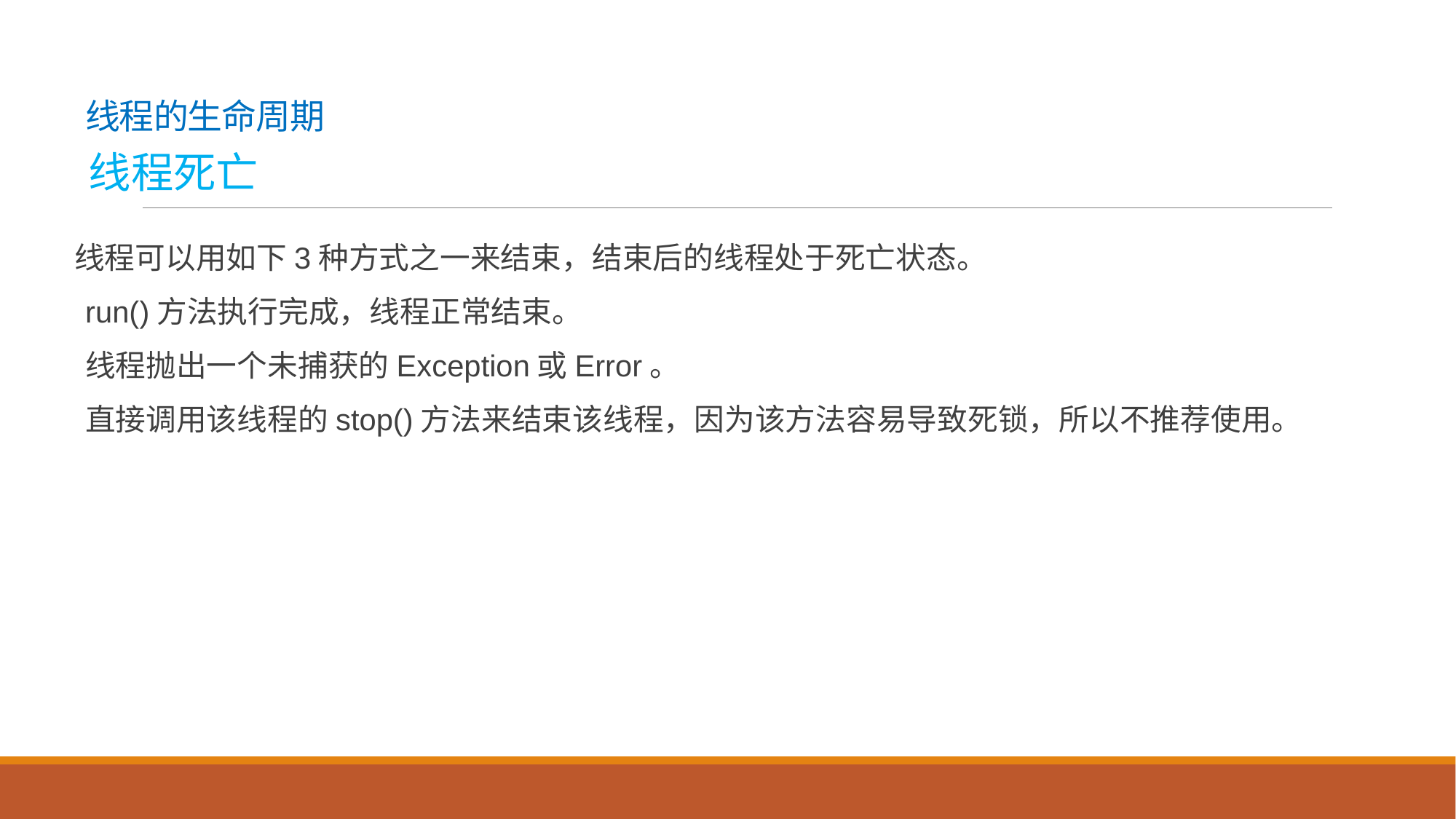

# 线程的生命周期
线程死亡
线程可以用如下3种方式之一来结束，结束后的线程处于死亡状态。
run()方法执行完成，线程正常结束。
线程抛出一个未捕获的Exception或Error。
直接调用该线程的stop()方法来结束该线程，因为该方法容易导致死锁，所以不推荐使用。